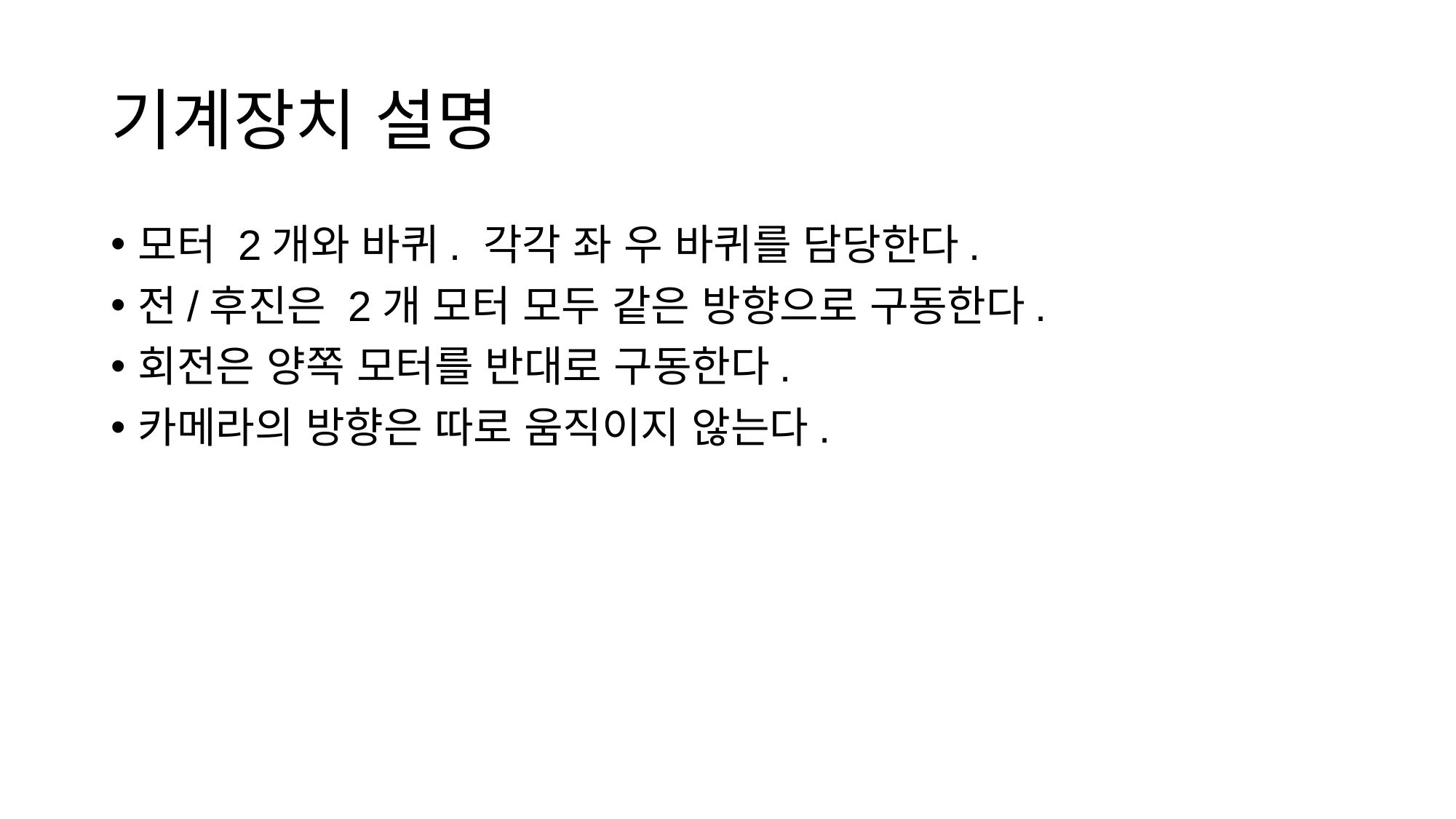

# 기계장치 설명
모터 2개와 바퀴. 각각 좌 우 바퀴를 담당한다.
전/후진은 2개 모터 모두 같은 방향으로 구동한다.
회전은 양쪽 모터를 반대로 구동한다.
카메라의 방향은 따로 움직이지 않는다.